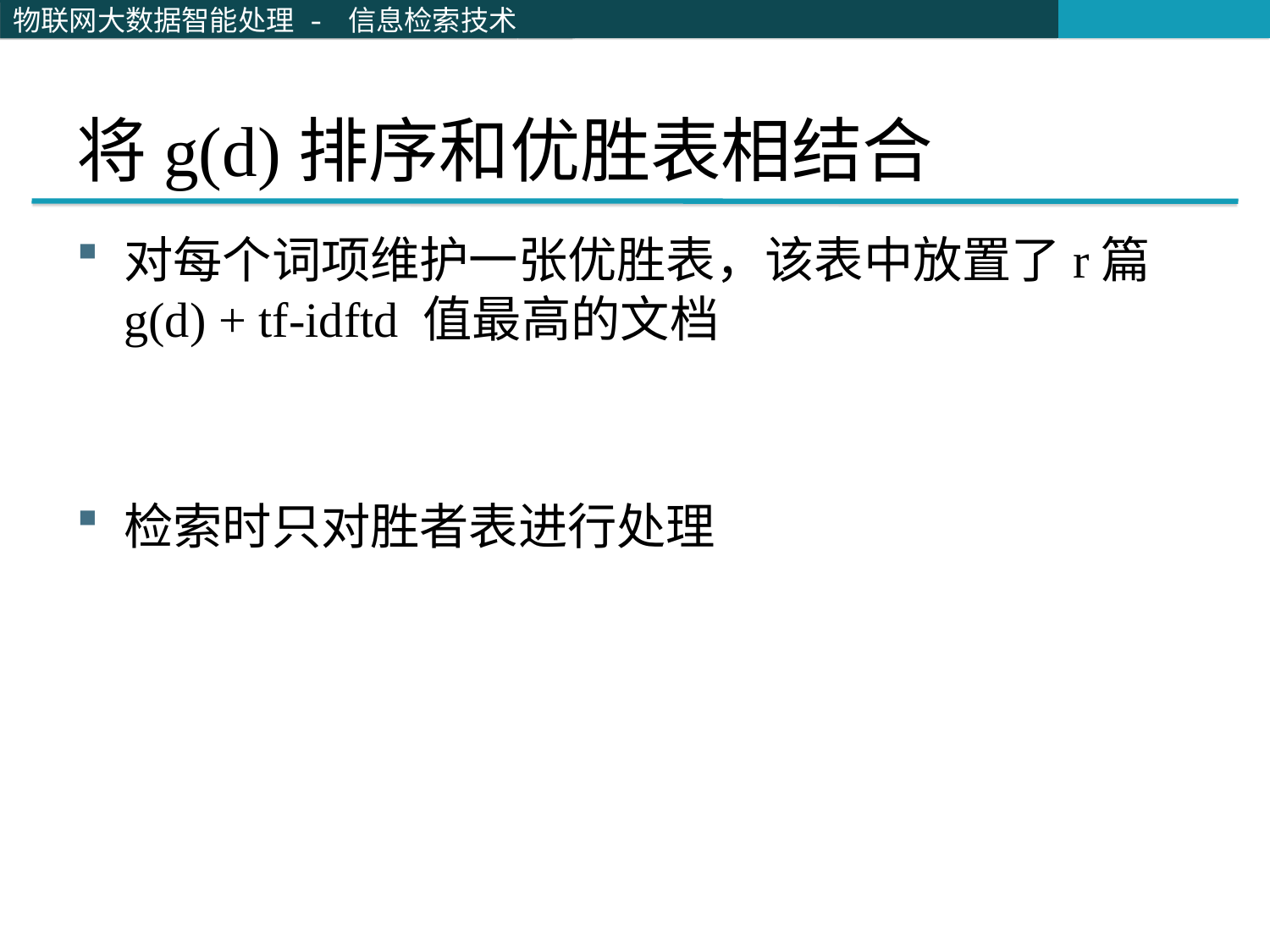

# 将g(d)排序和优胜表相结合
对每个词项维护一张优胜表，该表中放置了r篇g(d) + tf-idftd 值最高的文档

检索时只对胜者表进行处理